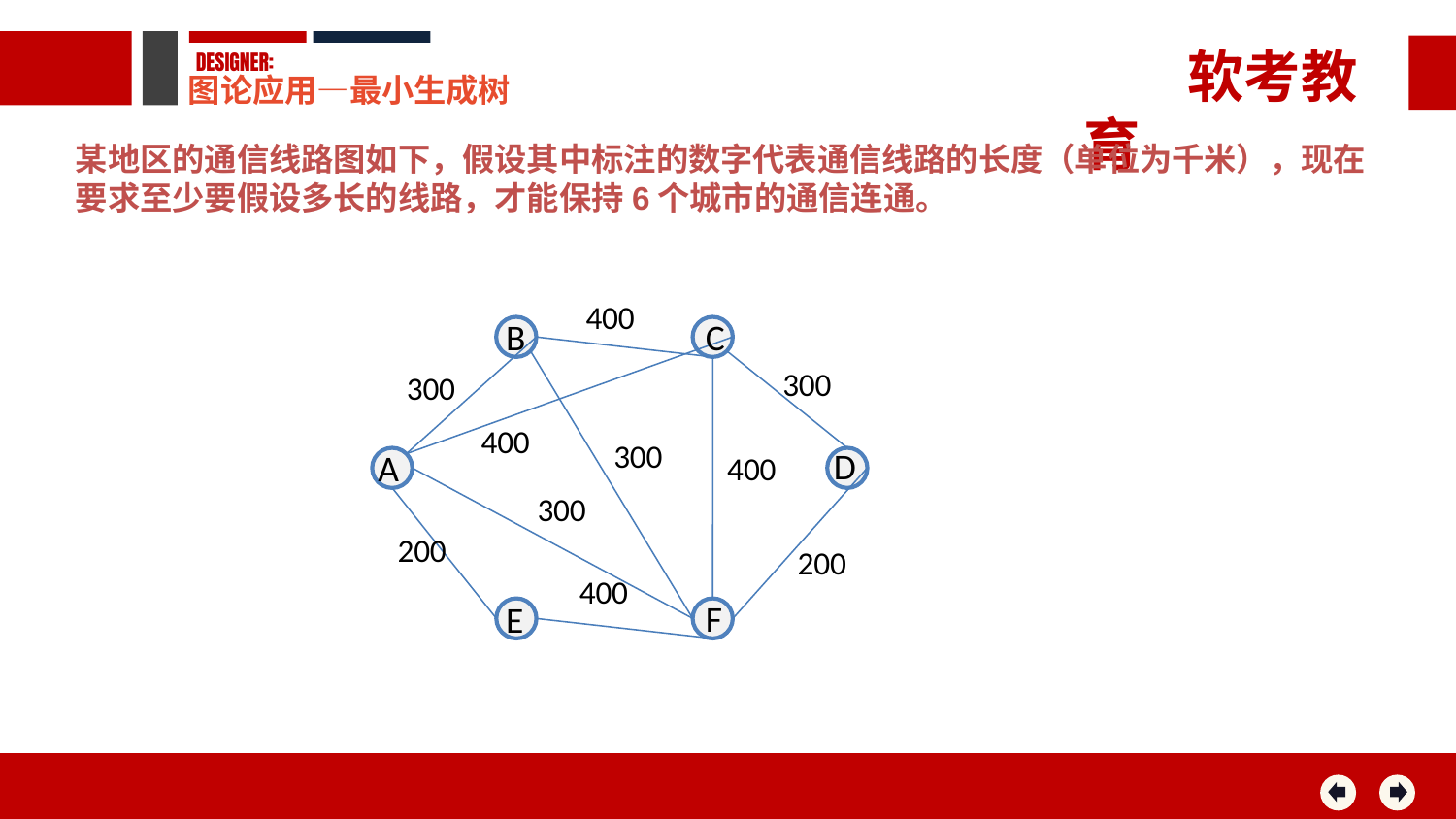

软考教育
DESIGNER:
图论应用—最小生成树
某地区的通信线路图如下，假设其中标注的数字代表通信线路的长度（单位为千米），现在要求至少要假设多长的线路，才能保持6个城市的通信连通。
400
B
C

300
300
400
300
D
A
400

300
200
200
400
F
E